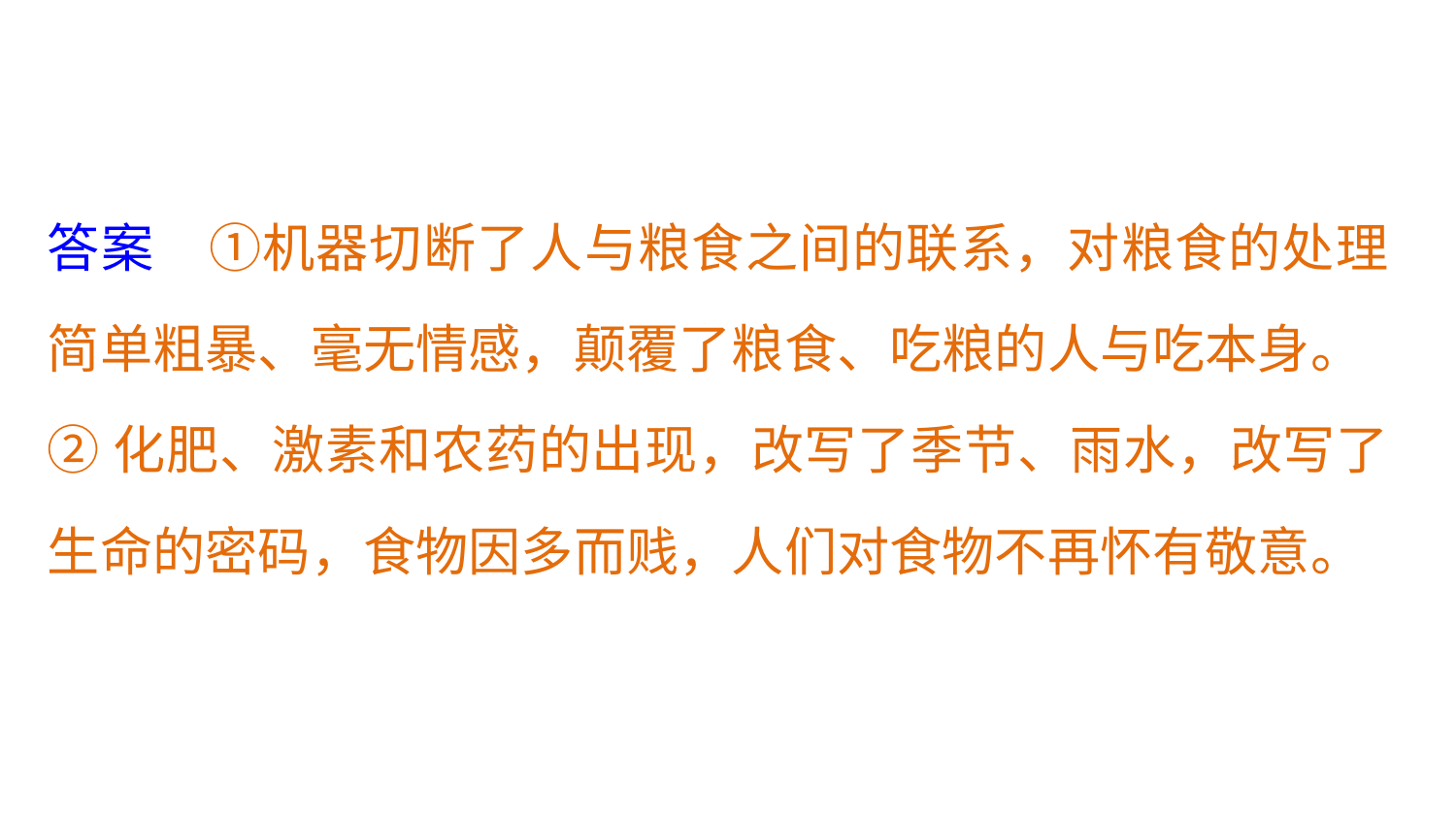

答案　①机器切断了人与粮食之间的联系，对粮食的处理简单粗暴、毫无情感，颠覆了粮食、吃粮的人与吃本身。
②化肥、激素和农药的出现，改写了季节、雨水，改写了生命的密码，食物因多而贱，人们对食物不再怀有敬意。